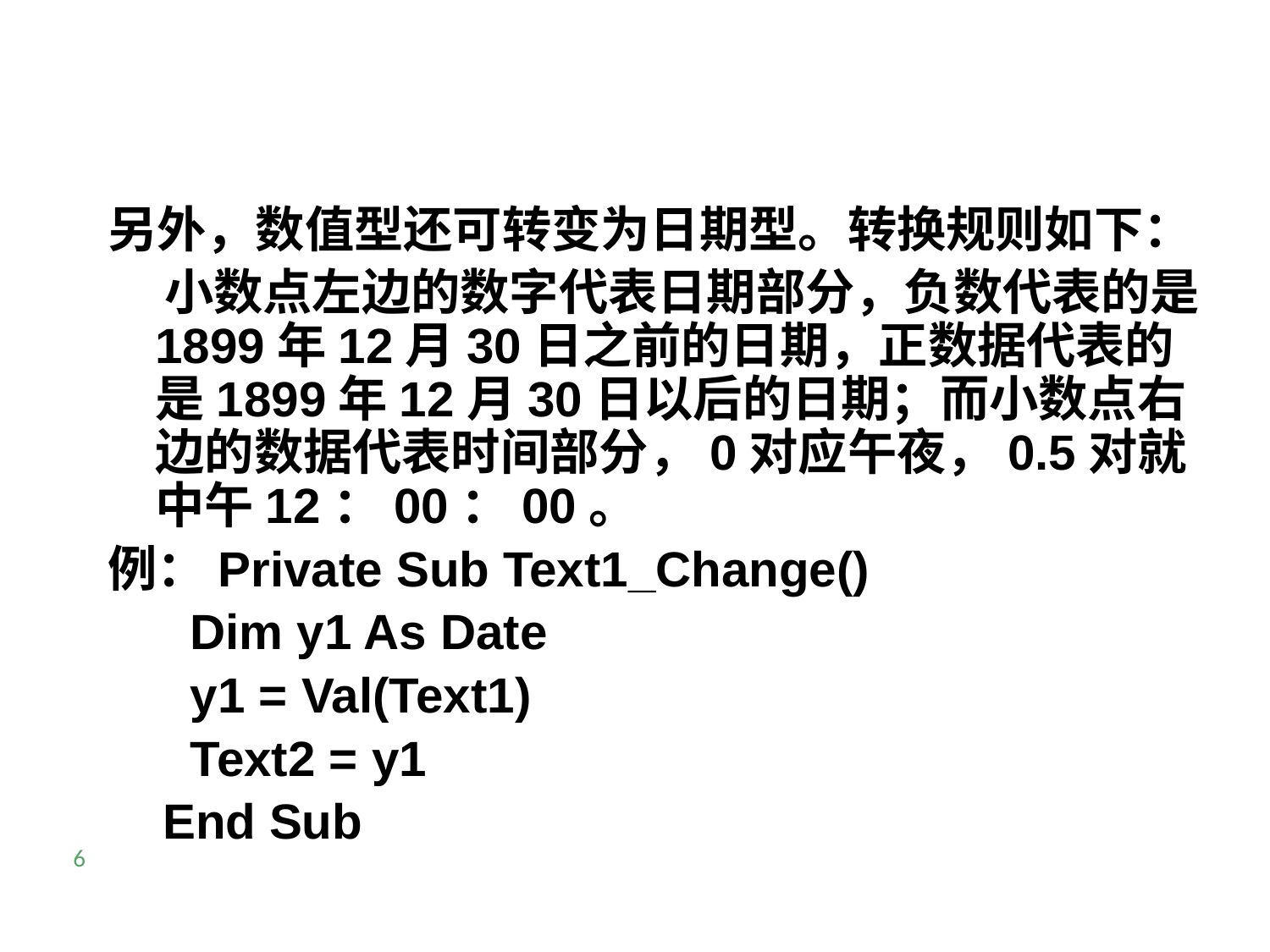

另外，数值型还可转变为日期型。转换规则如下：
    小数点左边的数字代表日期部分，负数代表的是1899年12月30日之前的日期，正数据代表的是1899年12月30日以后的日期；而小数点右边的数据代表时间部分，0对应午夜，0.5对就中午12：00：00。
例：Private Sub Text1_Change()
      Dim y1 As Date
      y1 = Val(Text1)
      Text2 = y1
    End Sub

6